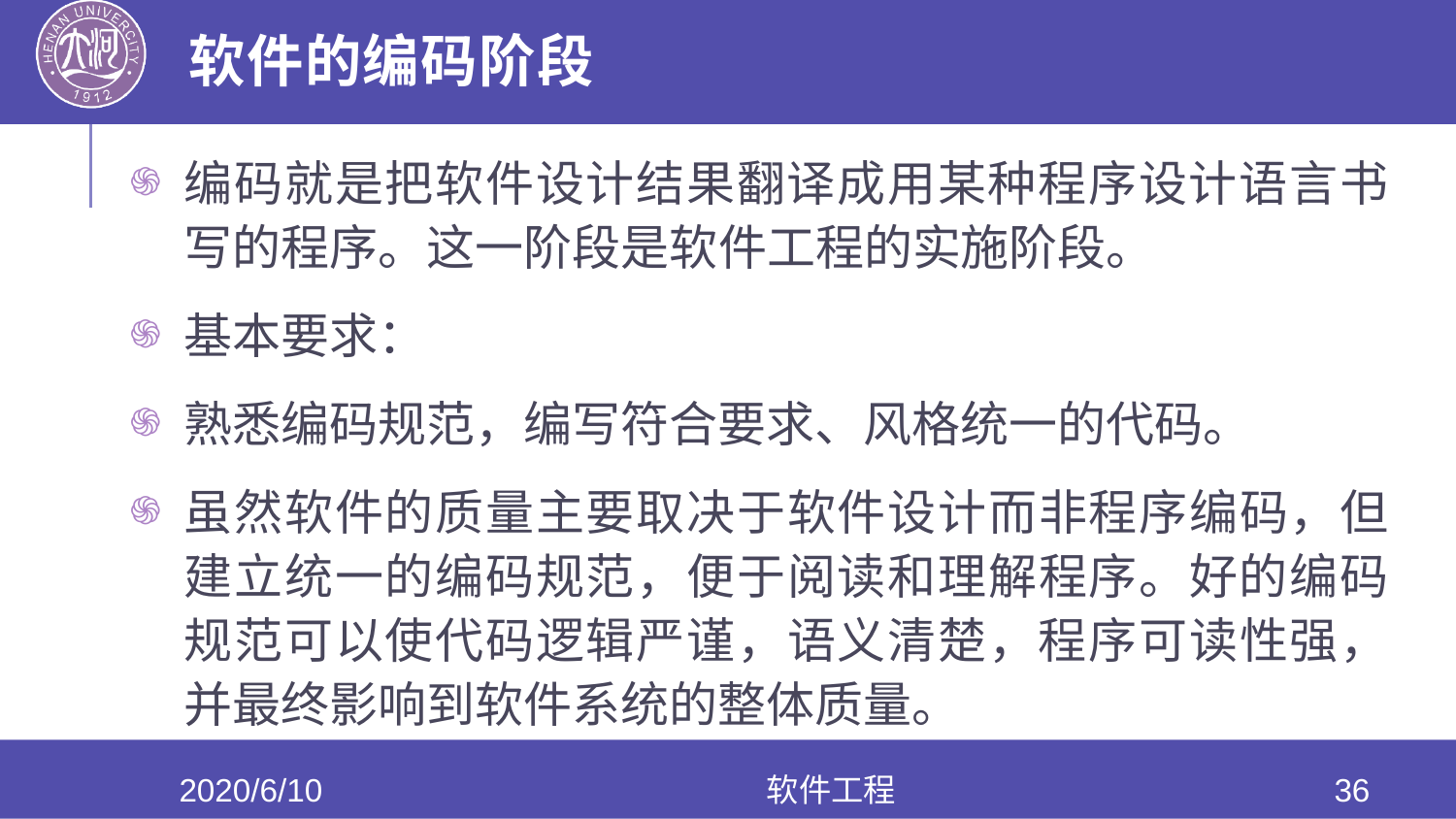

# 软件的编码阶段
编码就是把软件设计结果翻译成用某种程序设计语言书写的程序。这一阶段是软件工程的实施阶段。
基本要求：
熟悉编码规范，编写符合要求、风格统一的代码。
虽然软件的质量主要取决于软件设计而非程序编码，但建立统一的编码规范，便于阅读和理解程序。好的编码规范可以使代码逻辑严谨，语义清楚，程序可读性强，并最终影响到软件系统的整体质量。

2020/6/10
软件工程
36